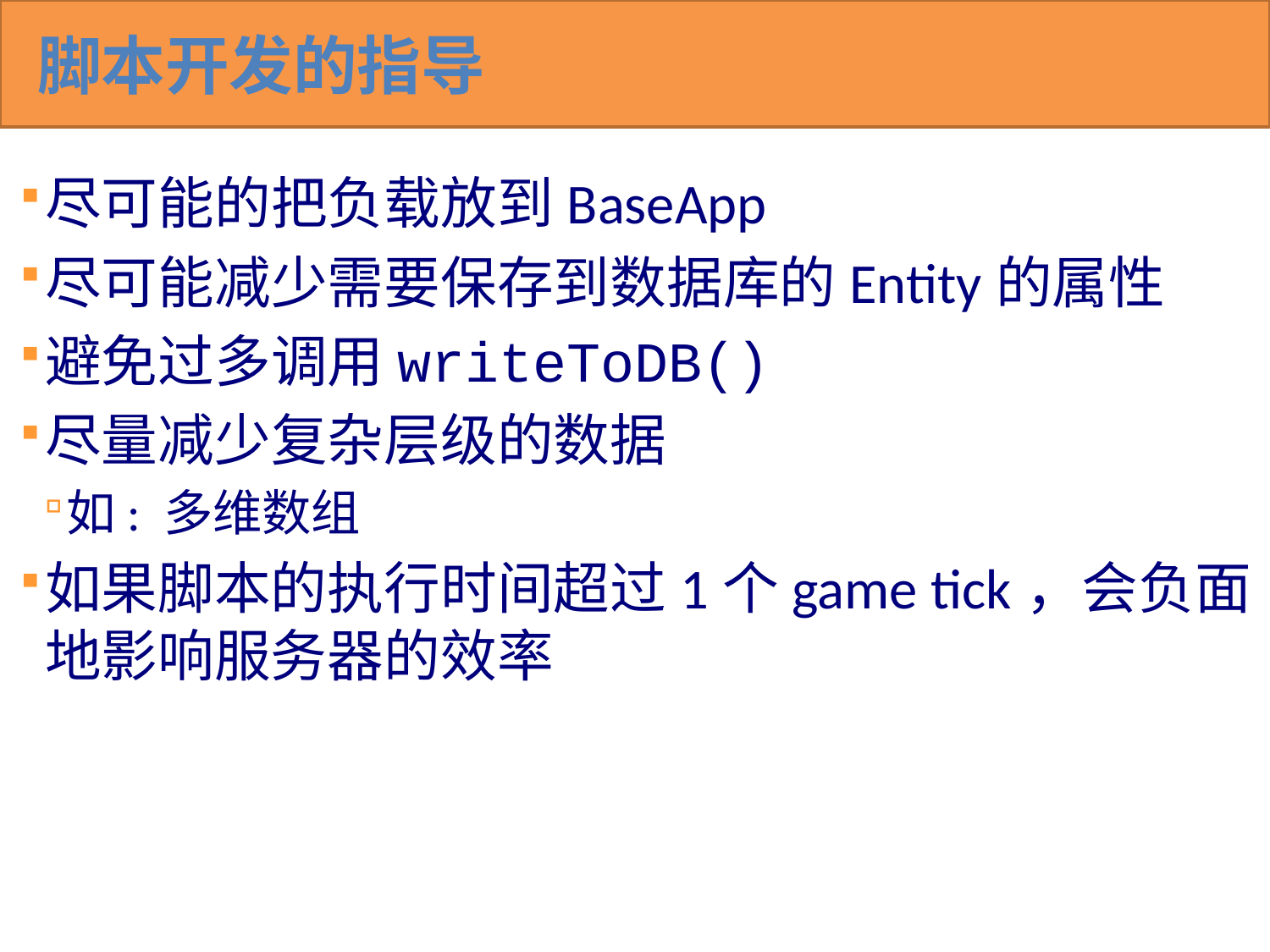

# 脚本开发的指导
尽可能的把负载放到BaseApp
尽可能减少需要保存到数据库的Entity的属性
避免过多调用writeToDB()
尽量减少复杂层级的数据
如: 多维数组
如果脚本的执行时间超过1个game tick，会负面地影响服务器的效率